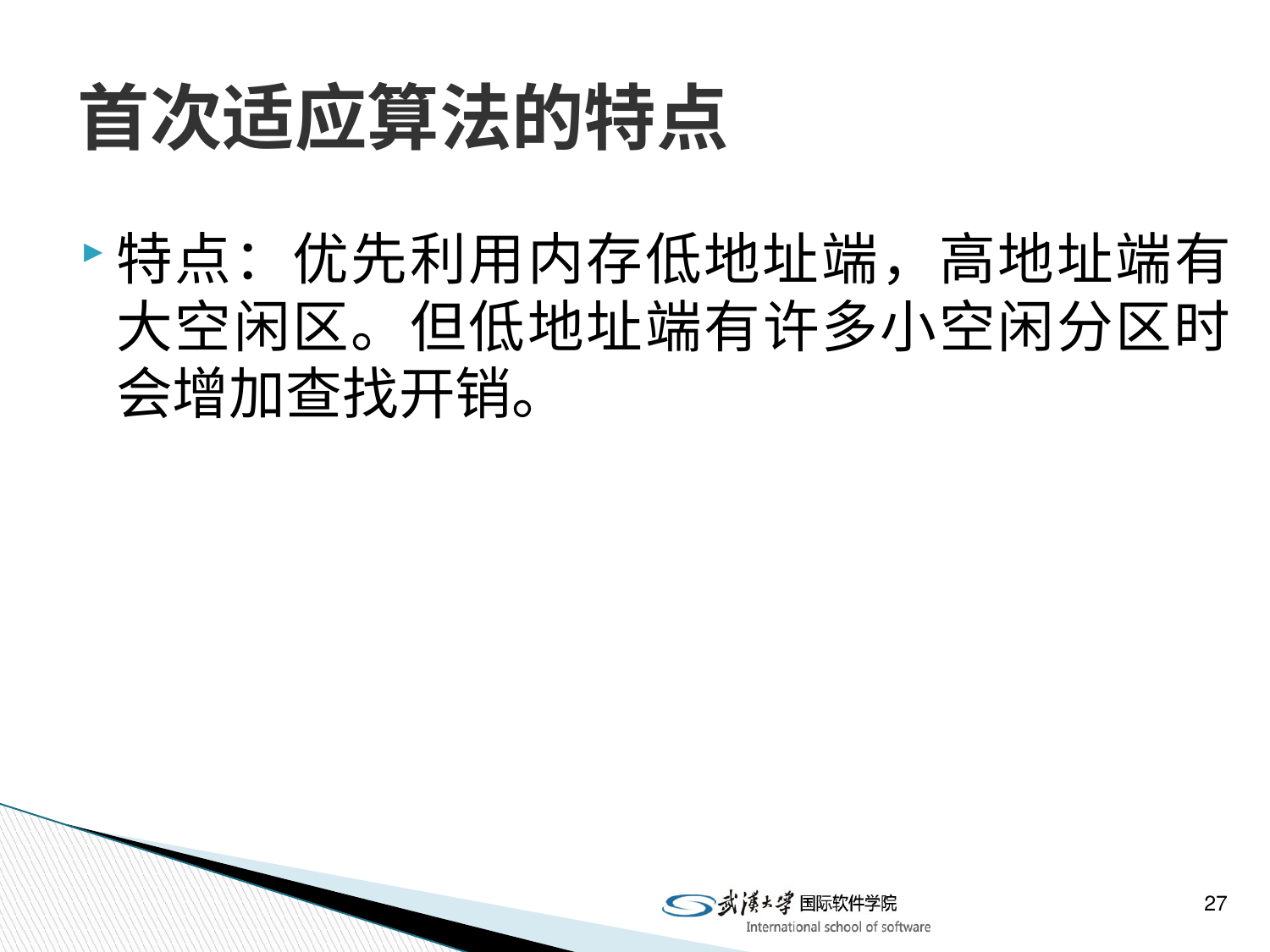

# 首次适应算法的特点
特点：优先利用内存低地址端，高地址端有大空闲区。但低地址端有许多小空闲分区时会增加查找开销。